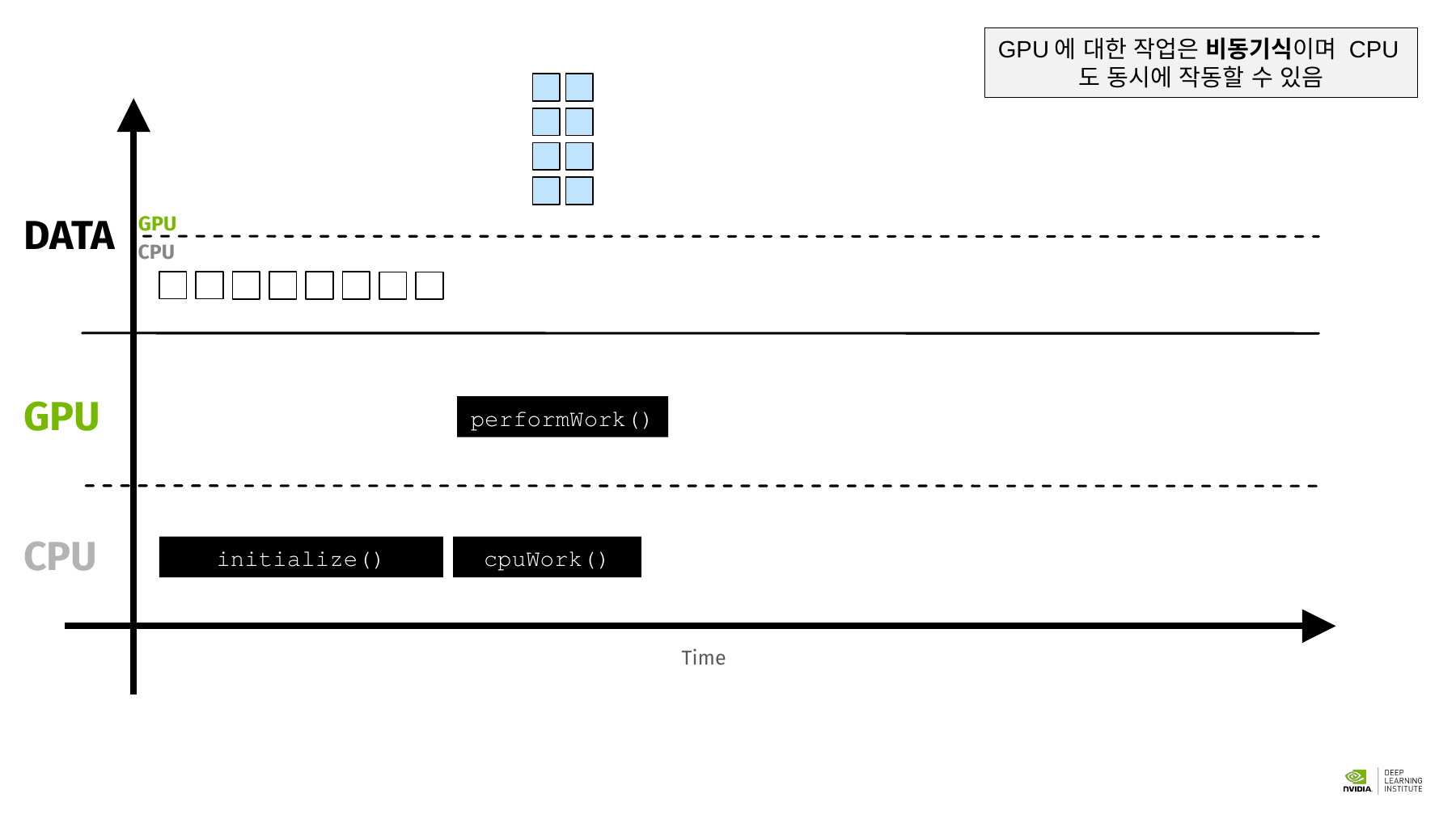

GPU에 대한 작업은 비동기식이며 CPU도 동시에 작동할 수 있음

TIME
GPU
DATA
CPU

GPU
performWork()
CPU
cpuWork()
initialize()
Time